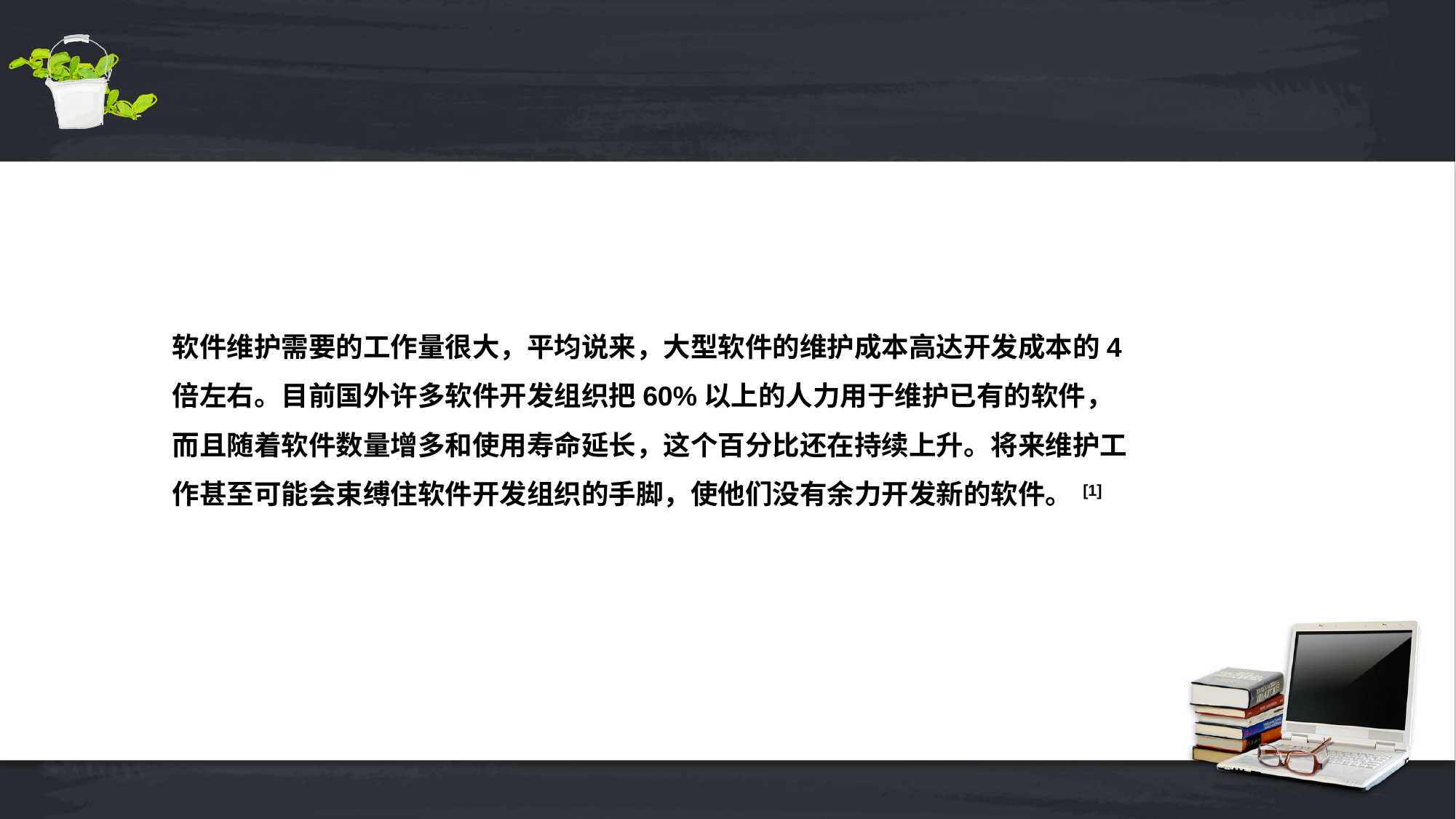

软件维护需要的工作量很大，平均说来，大型软件的维护成本高达开发成本的4倍左右。目前国外许多软件开发组织把60%以上的人力用于维护已有的软件，而且随着软件数量增多和使用寿命延长，这个百分比还在持续上升。将来维护工作甚至可能会束缚住软件开发组织的手脚，使他们没有余力开发新的软件。 [1]